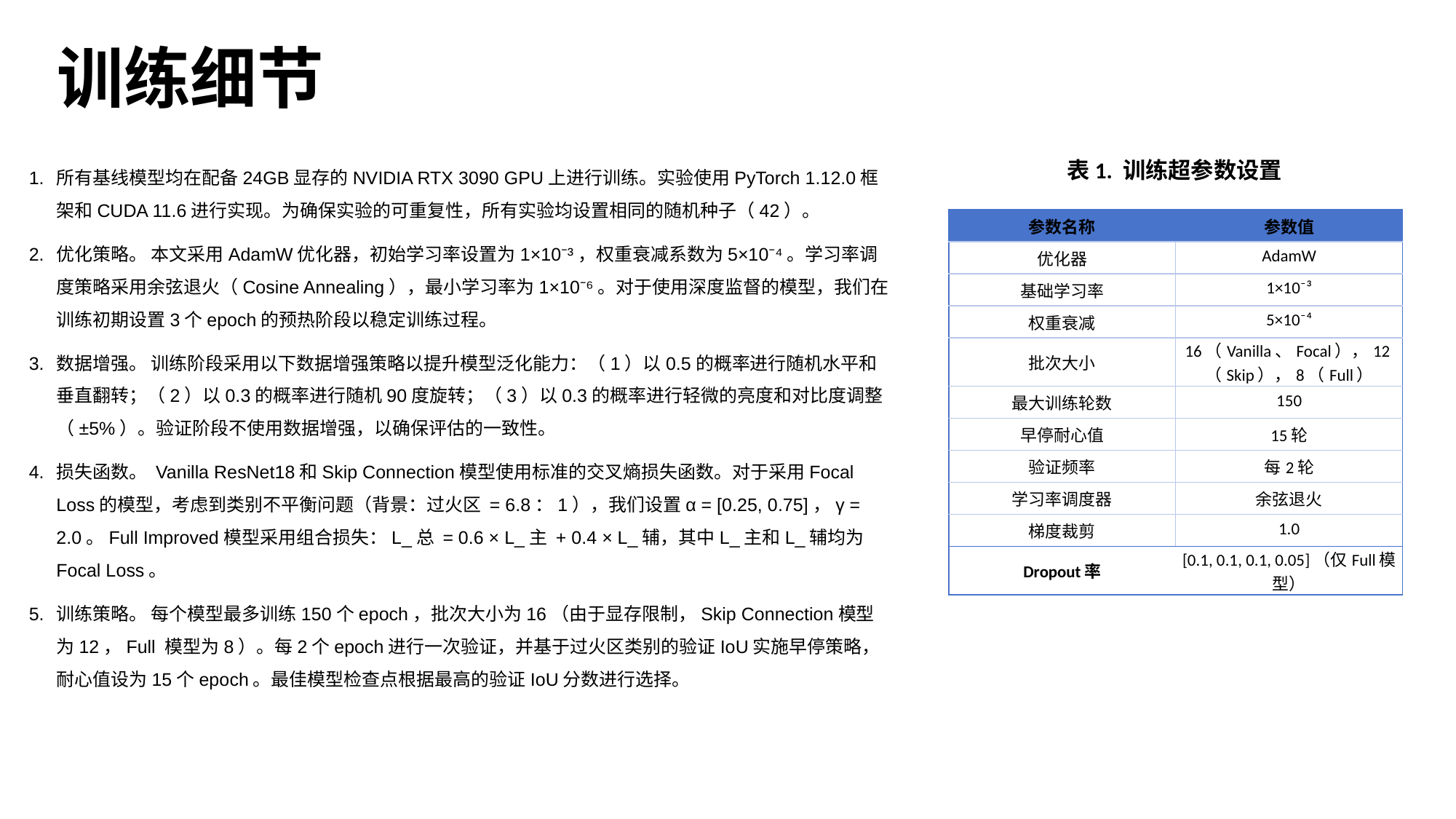

# 训练细节
所有基线模型均在配备24GB显存的NVIDIA RTX 3090 GPU上进行训练。实验使用PyTorch 1.12.0框架和CUDA 11.6进行实现。为确保实验的可重复性，所有实验均设置相同的随机种子（42）。
优化策略。 本文采用AdamW优化器，初始学习率设置为1×10⁻³，权重衰减系数为5×10⁻⁴。学习率调度策略采用余弦退火（Cosine Annealing），最小学习率为1×10⁻⁶。对于使用深度监督的模型，我们在训练初期设置3个epoch的预热阶段以稳定训练过程。
数据增强。 训练阶段采用以下数据增强策略以提升模型泛化能力：（1）以0.5的概率进行随机水平和垂直翻转；（2）以0.3的概率进行随机90度旋转；（3）以0.3的概率进行轻微的亮度和对比度调整（±5%）。验证阶段不使用数据增强，以确保评估的一致性。
损失函数。 Vanilla ResNet18和Skip Connection模型使用标准的交叉熵损失函数。对于采用Focal Loss的模型，考虑到类别不平衡问题（背景：过火区 = 6.8：1），我们设置α = [0.25, 0.75]，γ = 2.0。Full Improved模型采用组合损失：L_总 = 0.6 × L_主 + 0.4 × L_辅，其中L_主和L_辅均为Focal Loss。
训练策略。 每个模型最多训练150个epoch，批次大小为16（由于显存限制，Skip Connection模型为12，Full 模型为8）。每2个epoch进行一次验证，并基于过火区类别的验证IoU实施早停策略，耐心值设为15个epoch。最佳模型检查点根据最高的验证IoU分数进行选择。

表1. 训练超参数设置
| 参数名称 | 参数值 |
| --- | --- |
| 优化器 | AdamW |
| 基础学习率 | 1×10⁻³ |
| 权重衰减 | 5×10⁻⁴ |
| 批次大小 | 16（Vanilla、Focal），12（Skip），8（Full） |
| 最大训练轮数 | 150 |
| 早停耐心值 | 15轮 |
| 验证频率 | 每2轮 |
| 学习率调度器 | 余弦退火 |
| 梯度裁剪 | 1.0 |
| Dropout率 | [0.1, 0.1, 0.1, 0.05]（仅Full模型） |